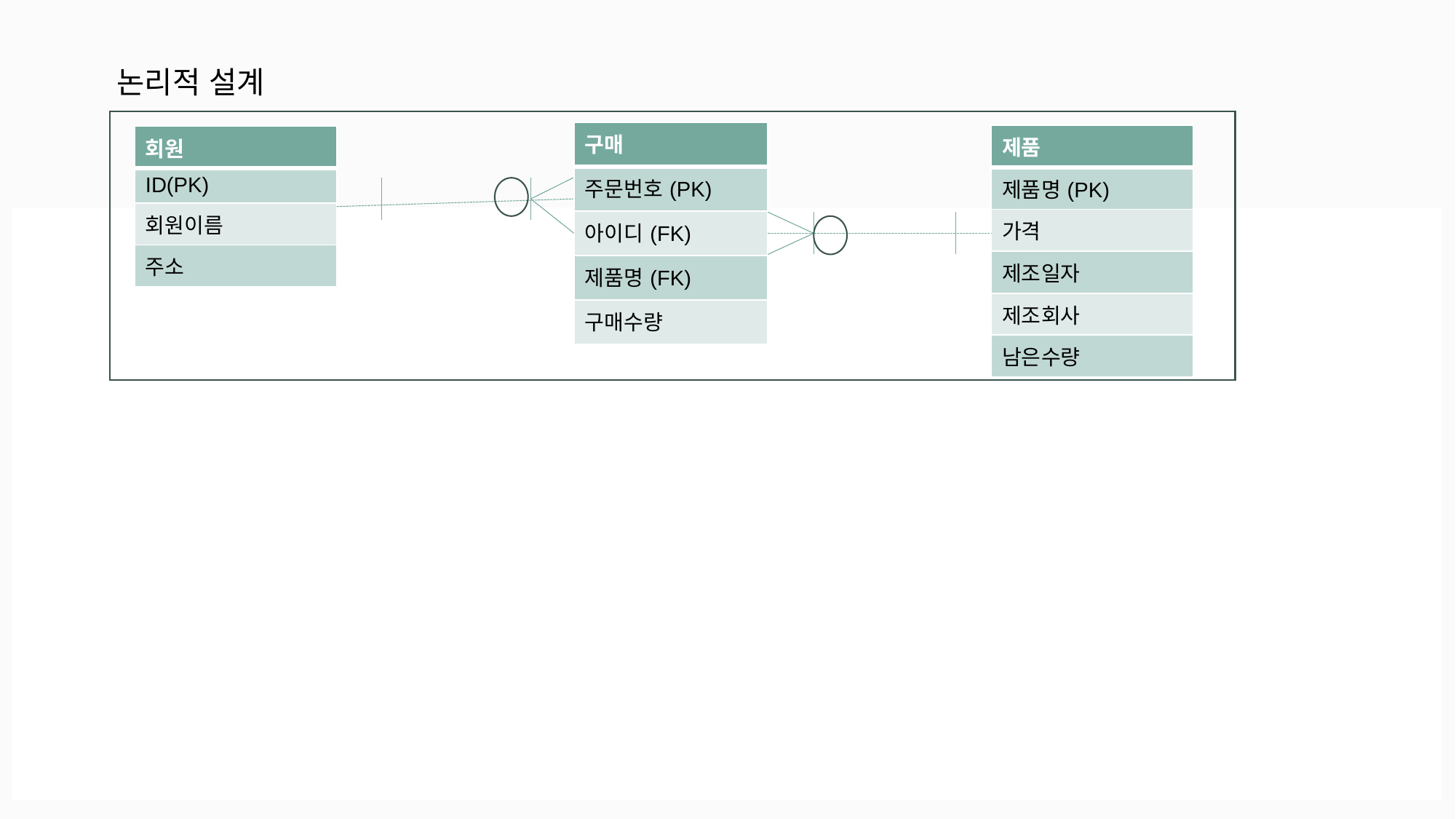

논리적 설계

| 구매 |
| --- |
| 주문번호(PK) |
| 아이디(FK) |
| 제품명(FK) |
| 구매수량 |
| 제품 |
| --- |
| 제품명(PK) |
| 가격 |
| 제조일자 |
| 제조회사 |
| 남은수량 |
| 회원 |
| --- |
| ID(PK) |
| 회원이름 |
| 주소 |

구매테이블(buyTBL) - 관계Tbl